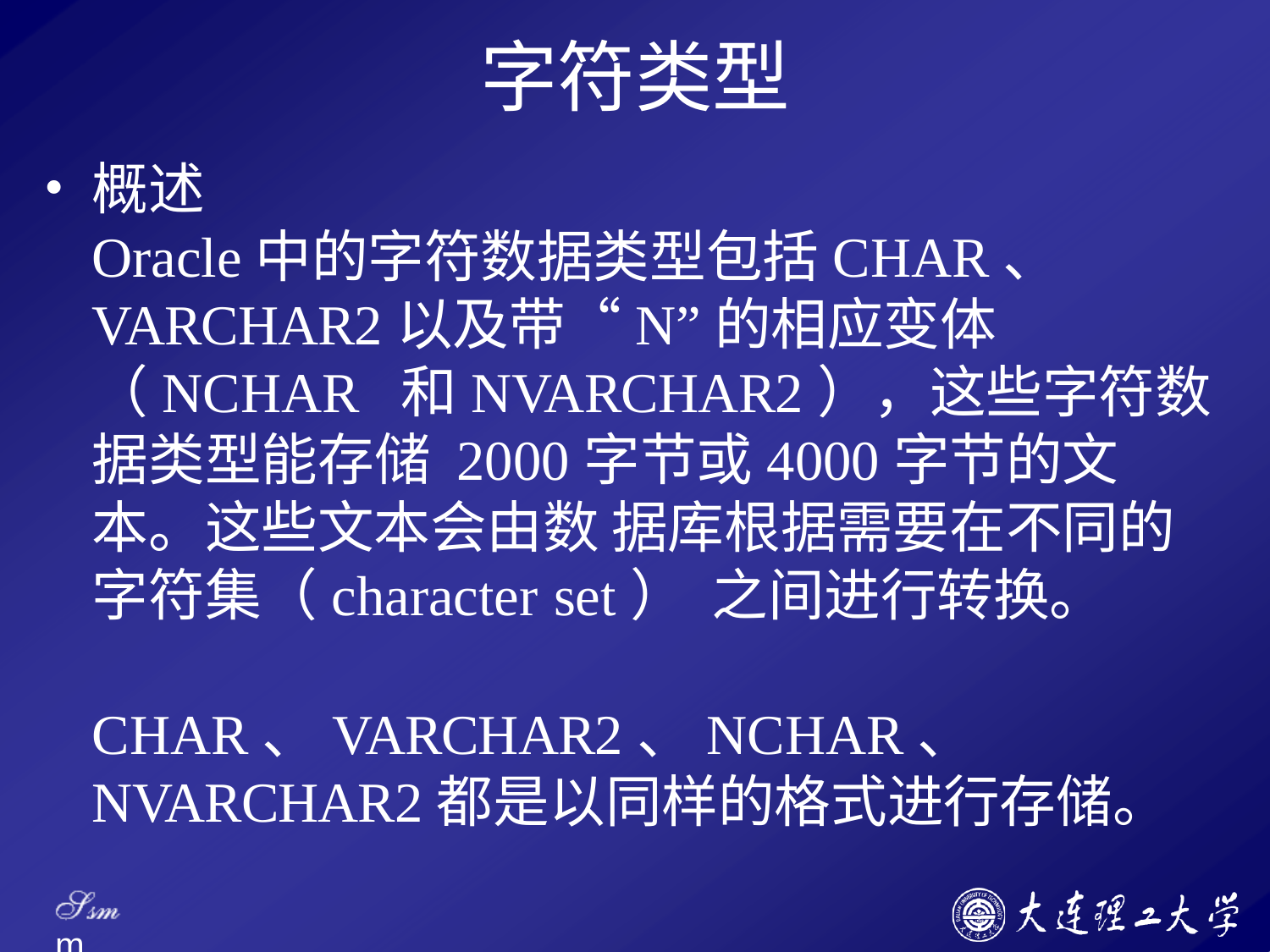

# 字符类型
概述
Oracle中的字符数据类型包括CHAR、 VARCHAR2以及带“N”的相应变体（NCHAR  和NVARCHAR2），这些字符数据类型能存储 2000字节或4000字节的文本。这些文本会由数 据库根据需要在不同的字符集（character set）  之间进行转换。

CHAR、VARCHAR2、NCHAR、
NVARCHAR2都是以同样的格式进行存储。

Ssm